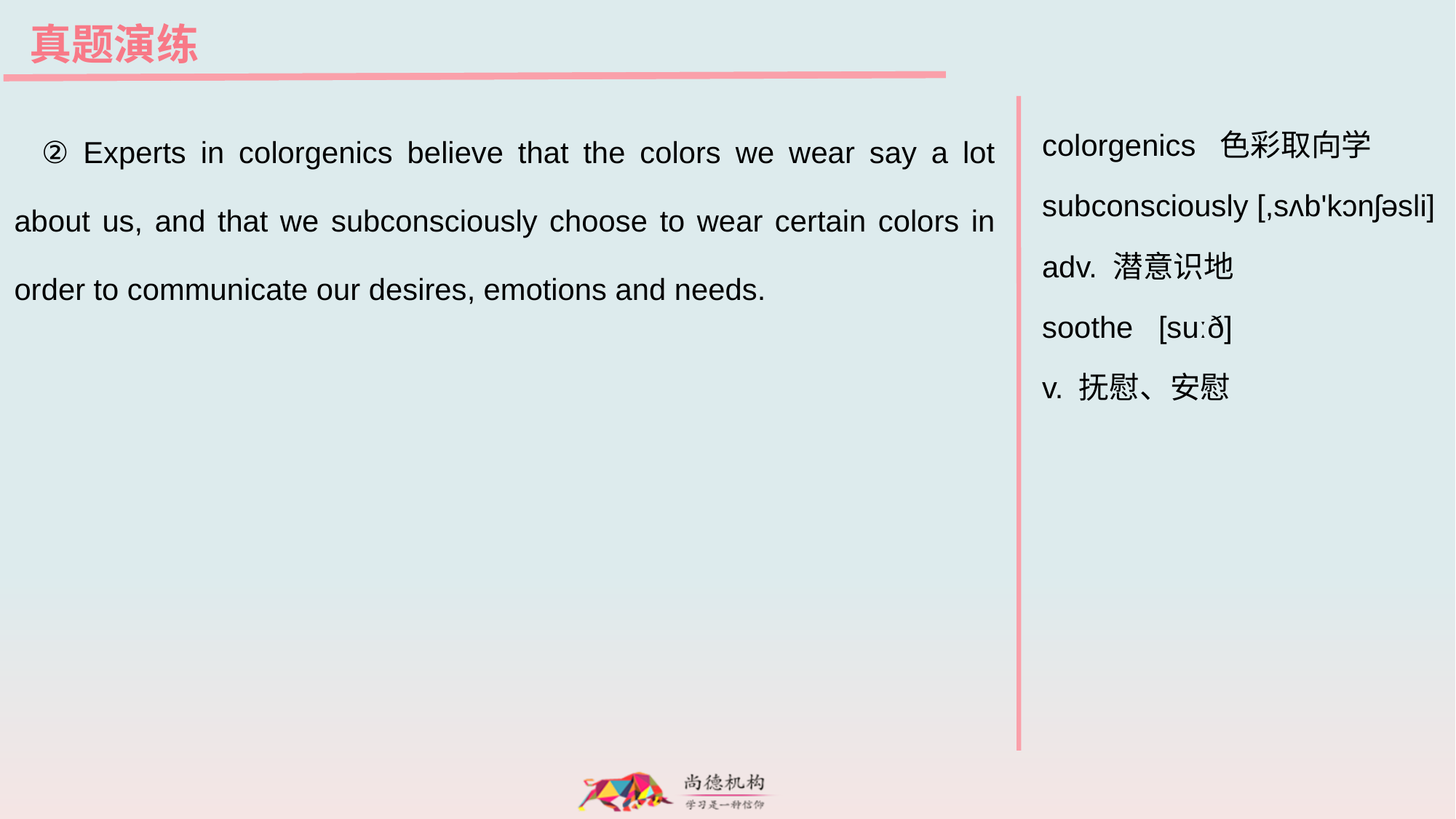

真题演练
② Experts in colorgenics believe that the colors we wear say a lot about us, and that we subconsciously choose to wear certain colors in order to communicate our desires, emotions and needs.
colorgenics  色彩取向学
subconsciously [,sʌb'kɔnʃəsli]
adv. 潜意识地
soothe   [suːð]
v. 抚慰、安慰